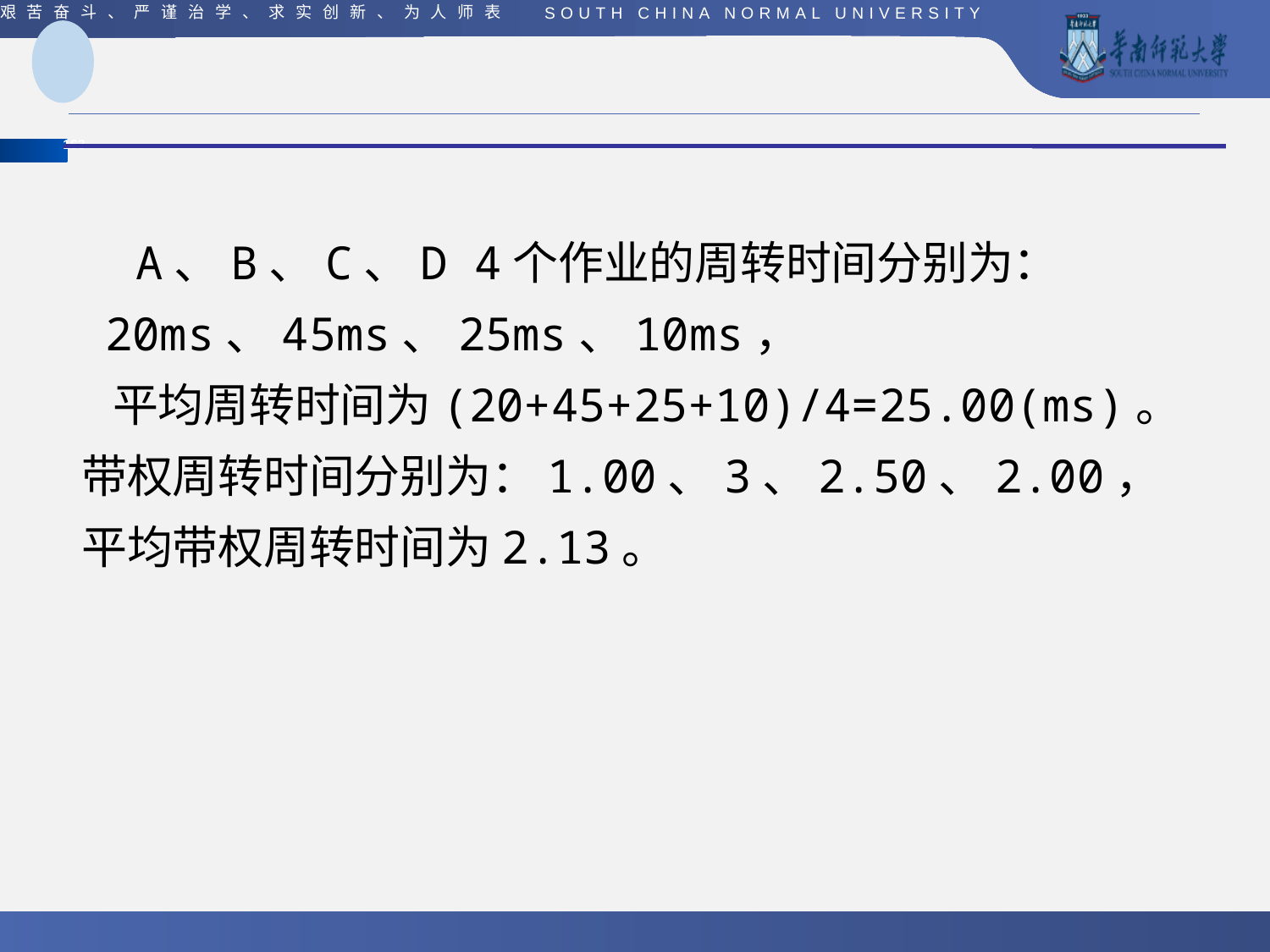

#

  A、B、C、D 4个作业的周转时间分别为：20ms、45ms、25ms、10ms，
  平均周转时间为(20+45+25+10)/4=25.00(ms)。
带权周转时间分别为：1.00、3、2.50、2.00，
平均带权周转时间为2.13。

163